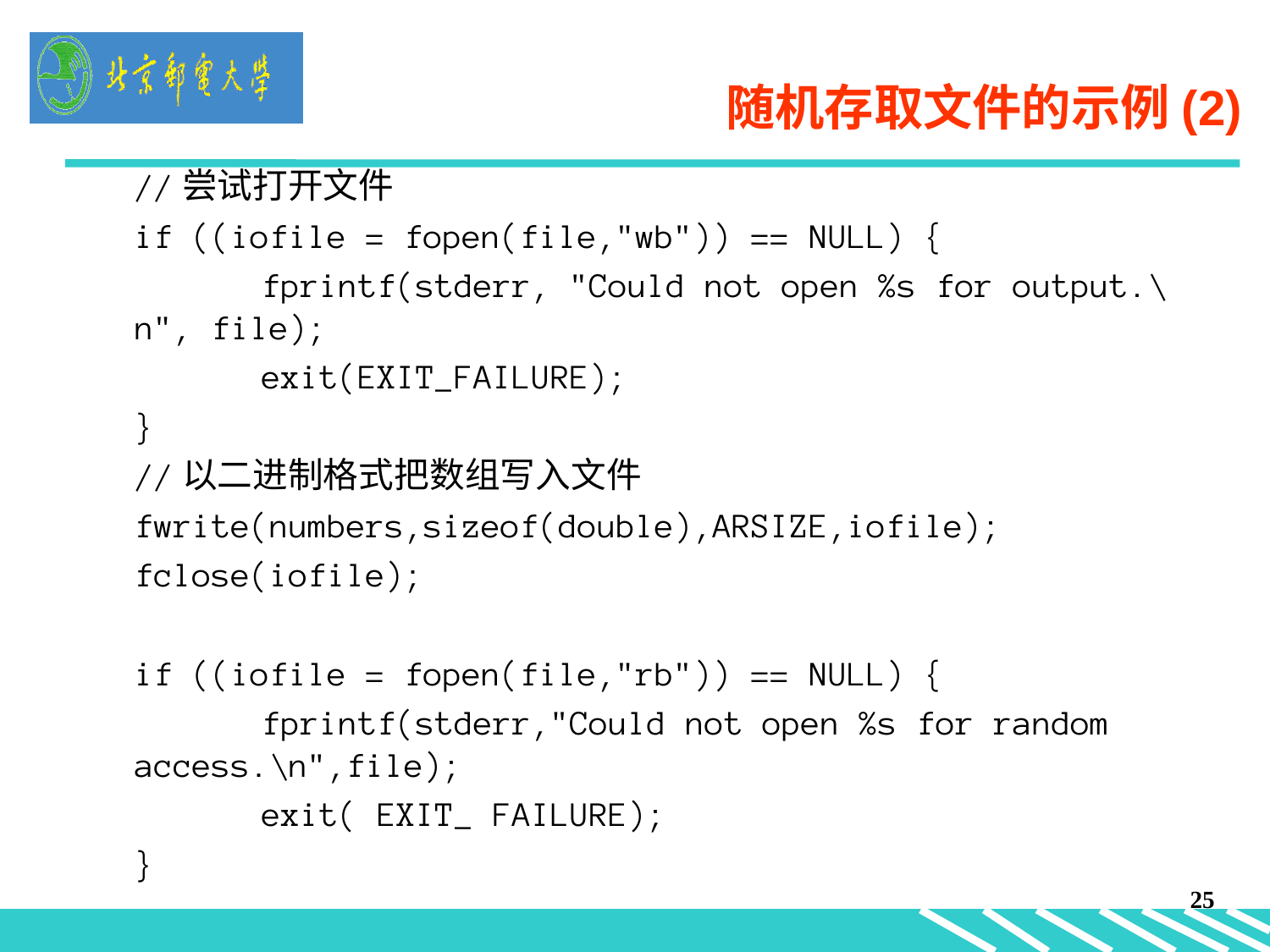

# 随机存取文件的示例(2)
	//尝试打开文件
	if ((iofile = fopen(file,"wb")) == NULL) {
		fprintf(stderr, "Could not open %s for output.\n", file);
		exit(EXIT_FAILURE);
	}
	//以二进制格式把数组写入文件
	fwrite(numbers,sizeof(double),ARSIZE,iofile);
	fclose(iofile);

	if ((iofile = fopen(file,"rb")) == NULL) {
		fprintf(stderr,"Could not open %s for random access.\n",file);
		exit( EXIT_ FAILURE);
	}
25